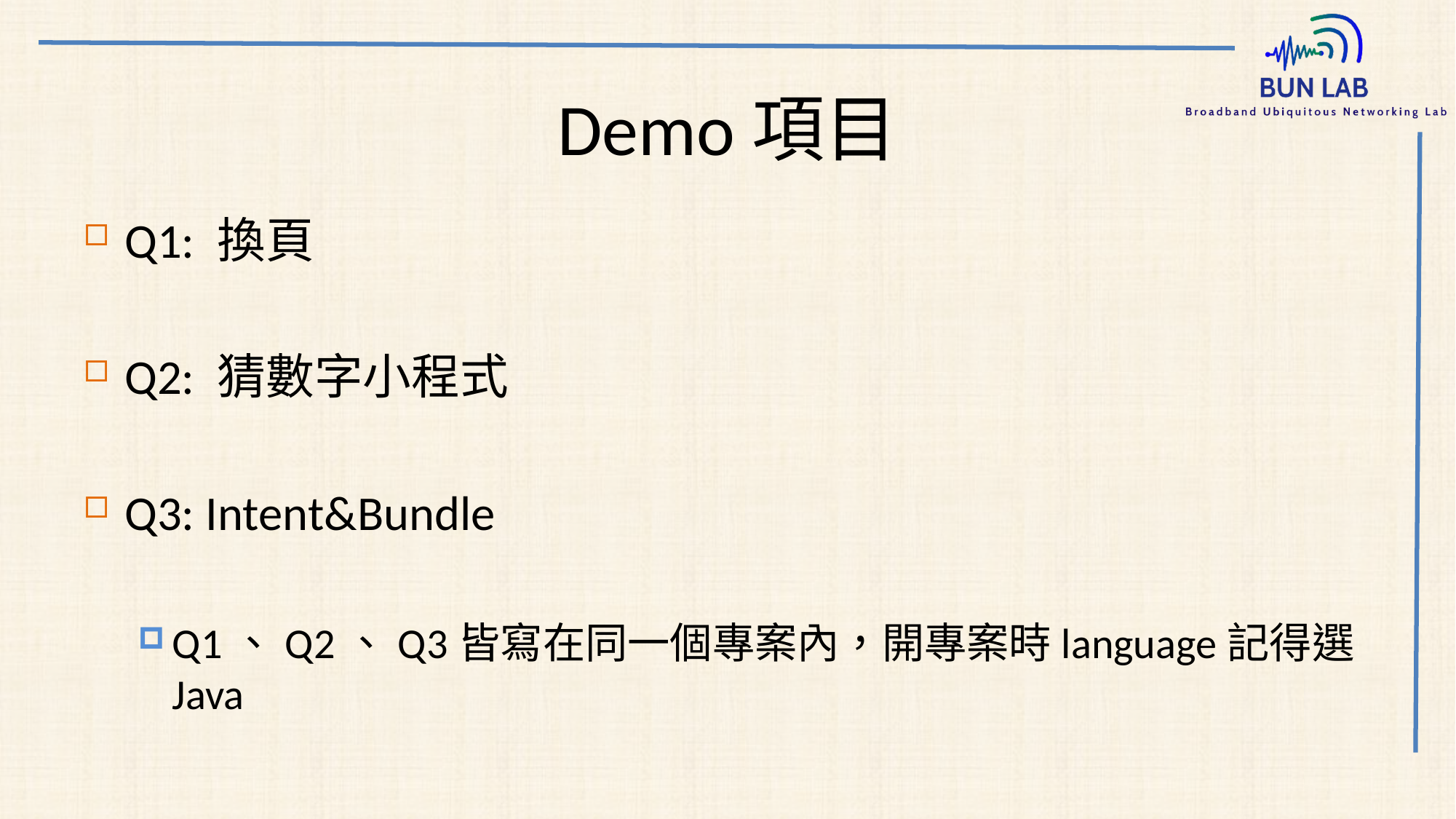

# Demo項目
Q1: 換頁

Q2: 猜數字小程式

Q3: Intent&Bundle

Q1、Q2、Q3皆寫在同一個專案內，開專案時language記得選Java